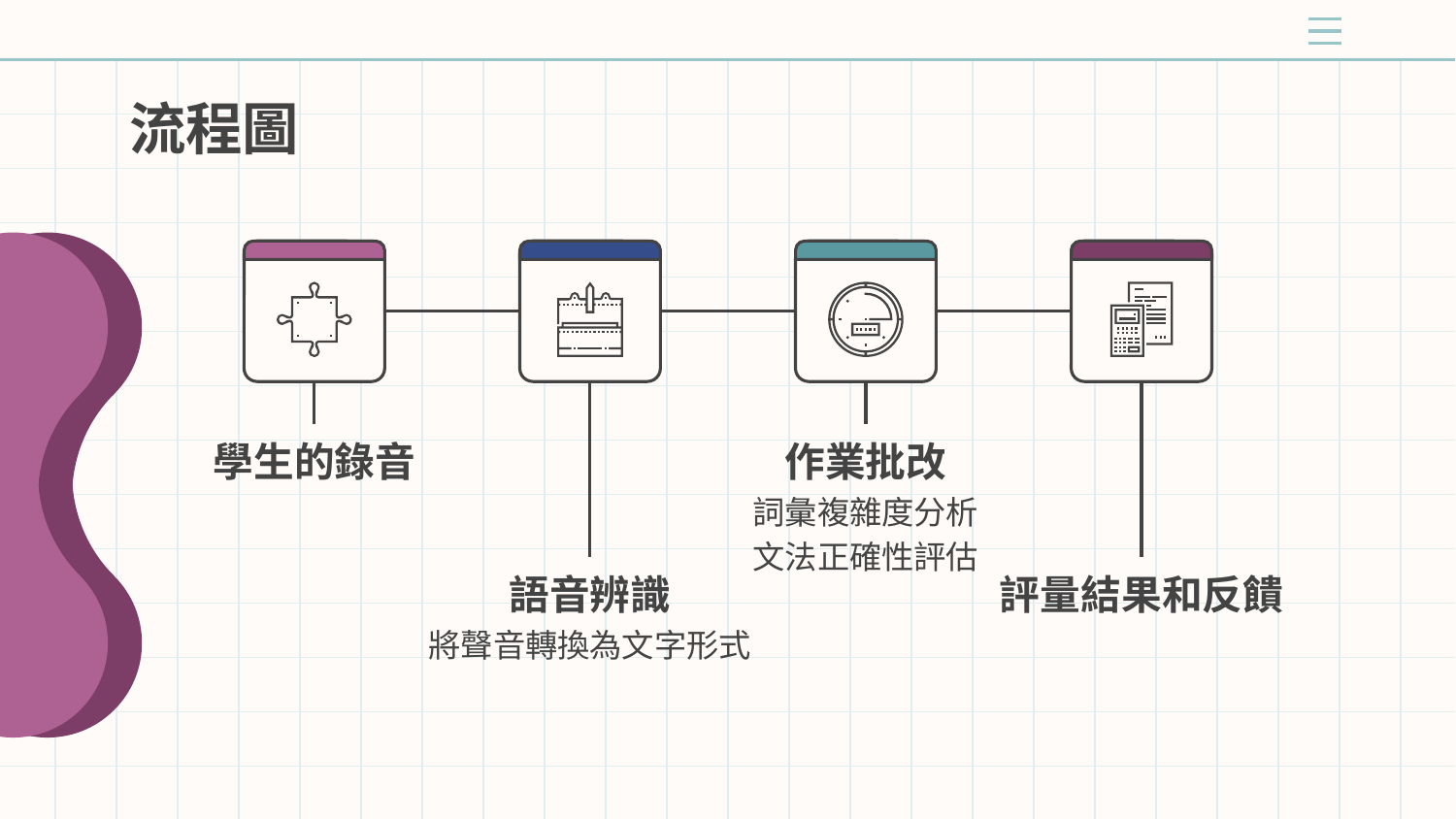

# 流程圖

學生的錄音
作業批改
詞彙複雜度分析
文法正確性評估

語音辨識
評量結果和反饋
將聲音轉換為文字形式